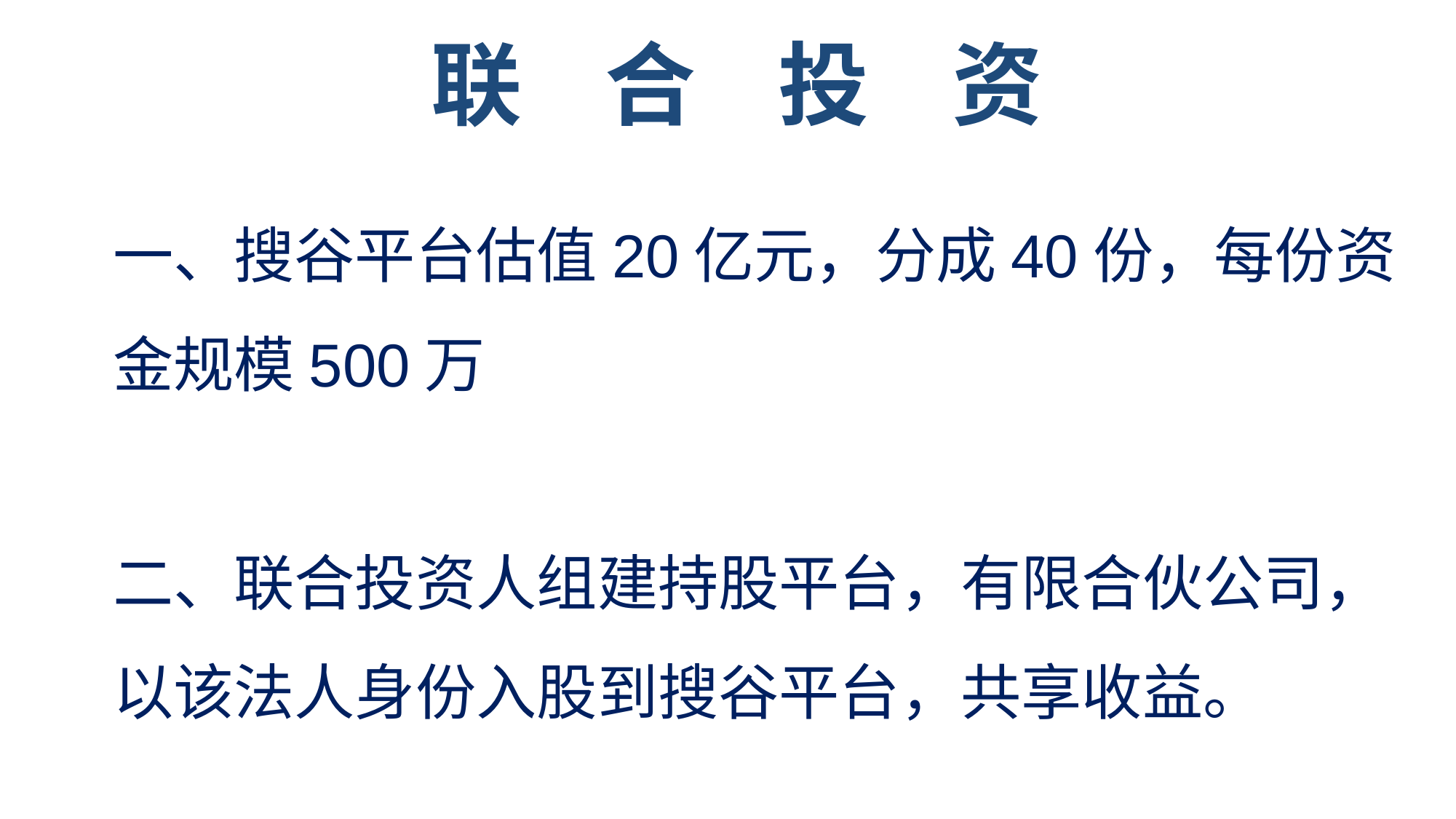

联    合    投    资
一、搜谷平台估值20亿元，分成40份，每份资金规模500万

二、联合投资人组建持股平台，有限合伙公司，以该法人身份入股到搜谷平台，共享收益。